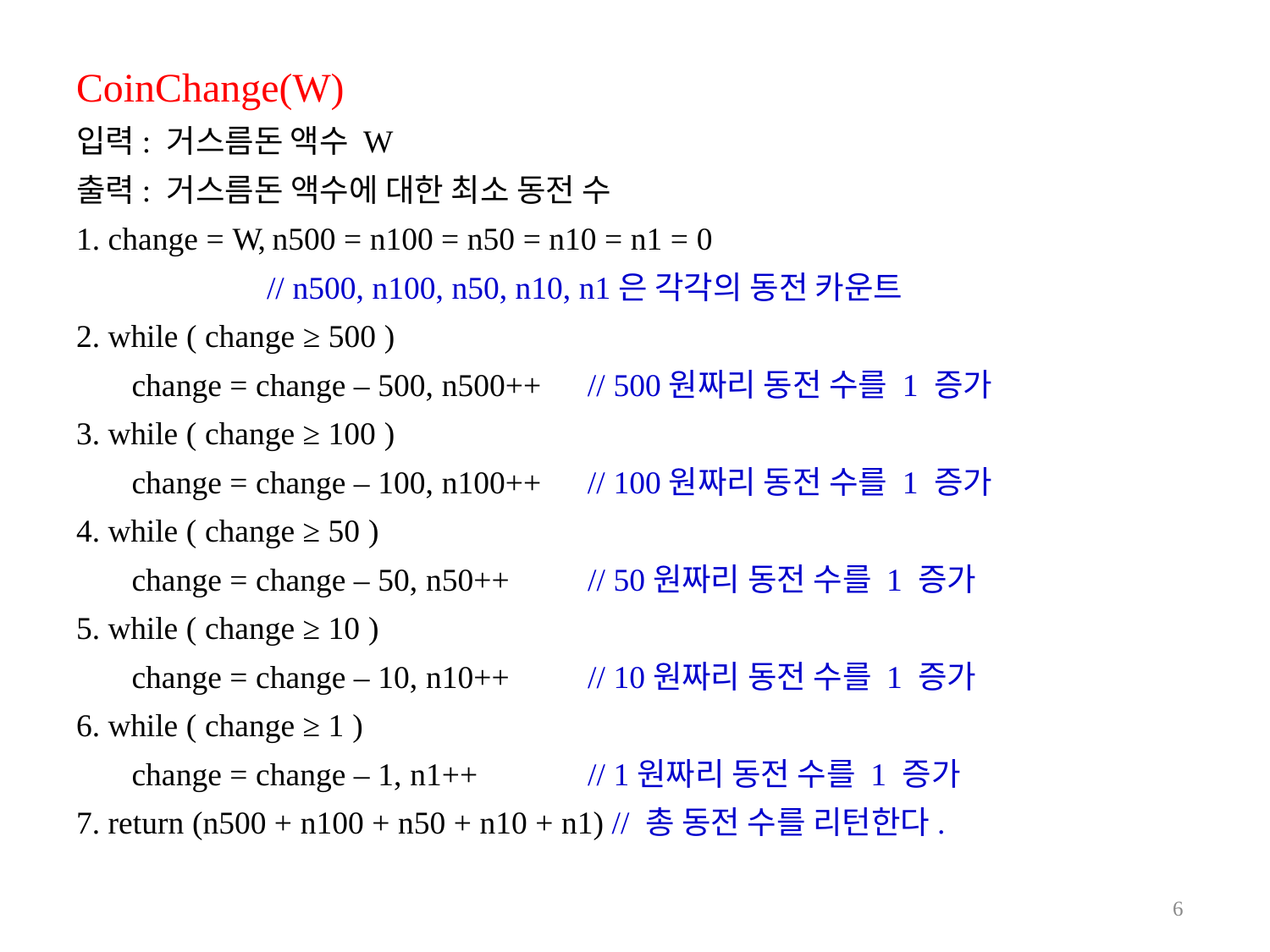

# CoinChange(W)
입력: 거스름돈 액수 W
출력: 거스름돈 액수에 대한 최소 동전 수
1. change = W, n500 = n100 = n50 = n10 = n1 = 0
// n500, n100, n50, n10, n1은 각각의 동전 카운트
2. while ( change ≥ 500 )
change = change – 500, n500++
while ( change ≥ 100 )
change = change – 100, n100++
while ( change ≥ 50 )
change = change – 50, n50++
while ( change ≥ 10 )
change = change – 10, n10++
while ( change ≥ 1 )
change = change – 1, n1++
// 500원짜리 동전 수를 1 증가
// 100원짜리 동전 수를 1 증가
// 50원짜리 동전 수를 1 증가
// 10원짜리 동전 수를 1 증가
// 1원짜리 동전 수를 1 증가
7. return (n500 + n100 + n50 + n10 + n1) // 총 동전 수를 리턴한다.
6